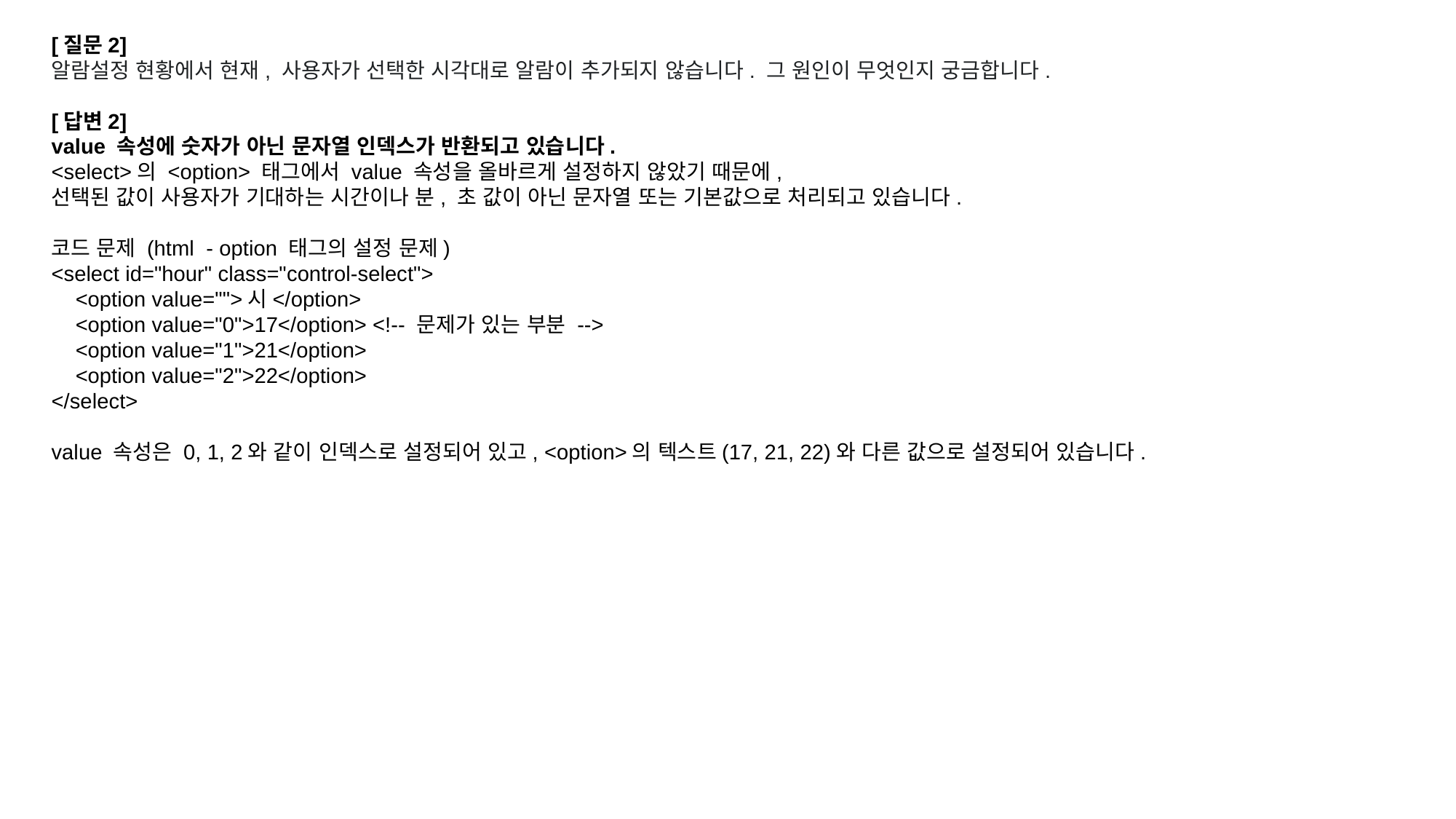

[질문2]
알람설정 현황에서 현재, 사용자가 선택한 시각대로 알람이 추가되지 않습니다. 그 원인이 무엇인지 궁금합니다.

[답변2]
value 속성에 숫자가 아닌 문자열 인덱스가 반환되고 있습니다.
<select>의 <option> 태그에서 value 속성을 올바르게 설정하지 않았기 때문에,
선택된 값이 사용자가 기대하는 시간이나 분, 초 값이 아닌 문자열 또는 기본값으로 처리되고 있습니다.

코드 문제 (html  - option 태그의 설정 문제)
<select id="hour" class="control-select">
    <option value="">시</option>
    <option value="0">17</option> <!-- 문제가 있는 부분 -->
    <option value="1">21</option>
    <option value="2">22</option>
</select>

value 속성은 0, 1, 2와 같이 인덱스로 설정되어 있고, <option>의 텍스트(17, 21, 22)와 다른 값으로 설정되어 있습니다.